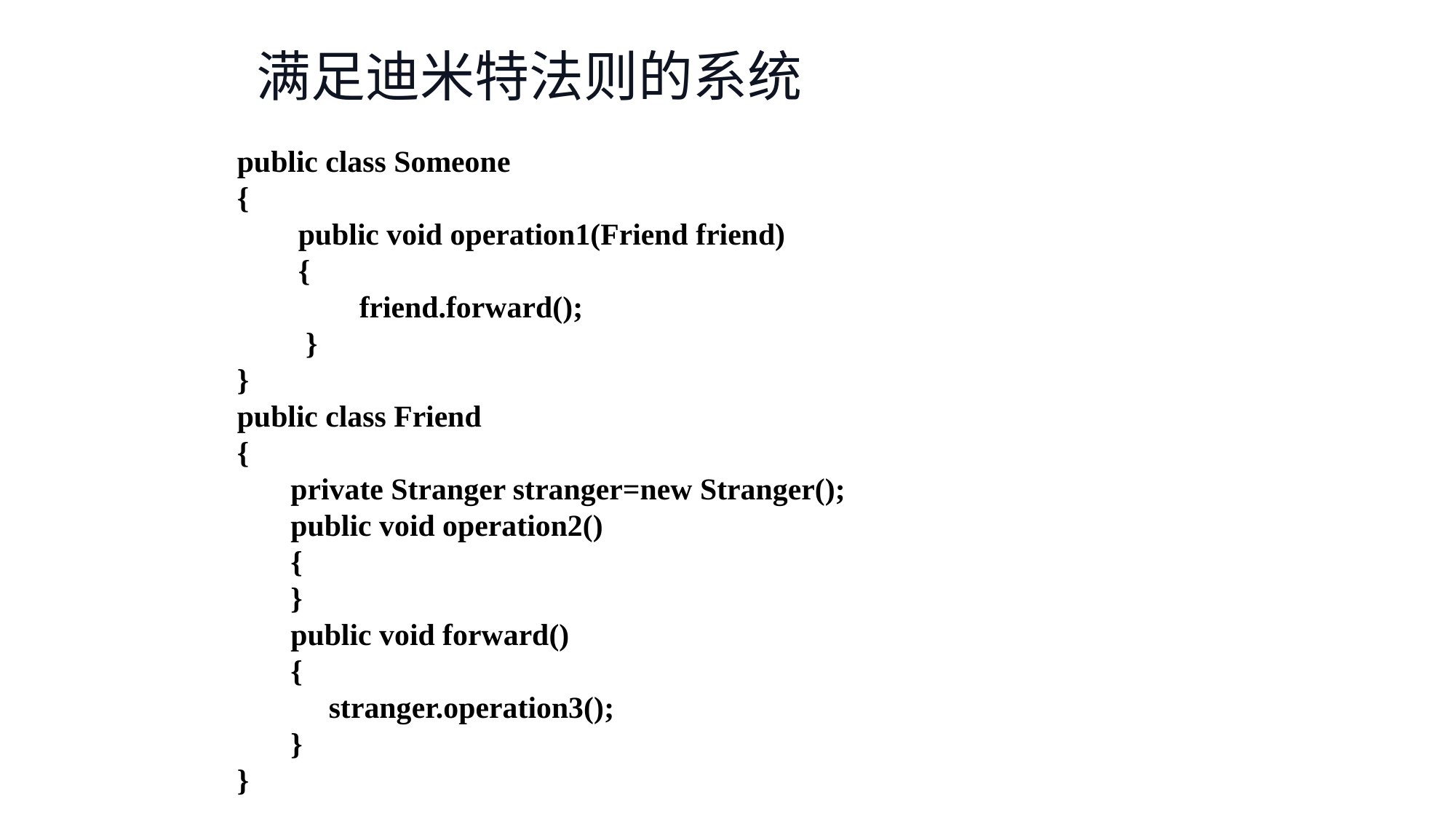

满足迪米特法则的系统
public class Someone
{
        public void operation1(Friend friend)
        {
                friend.forward();
         }
}
public class Friend
{
       private Stranger stranger=new Stranger();
       public void operation2()
       {
       }
       public void forward()
       {
            stranger.operation3();
       }
}